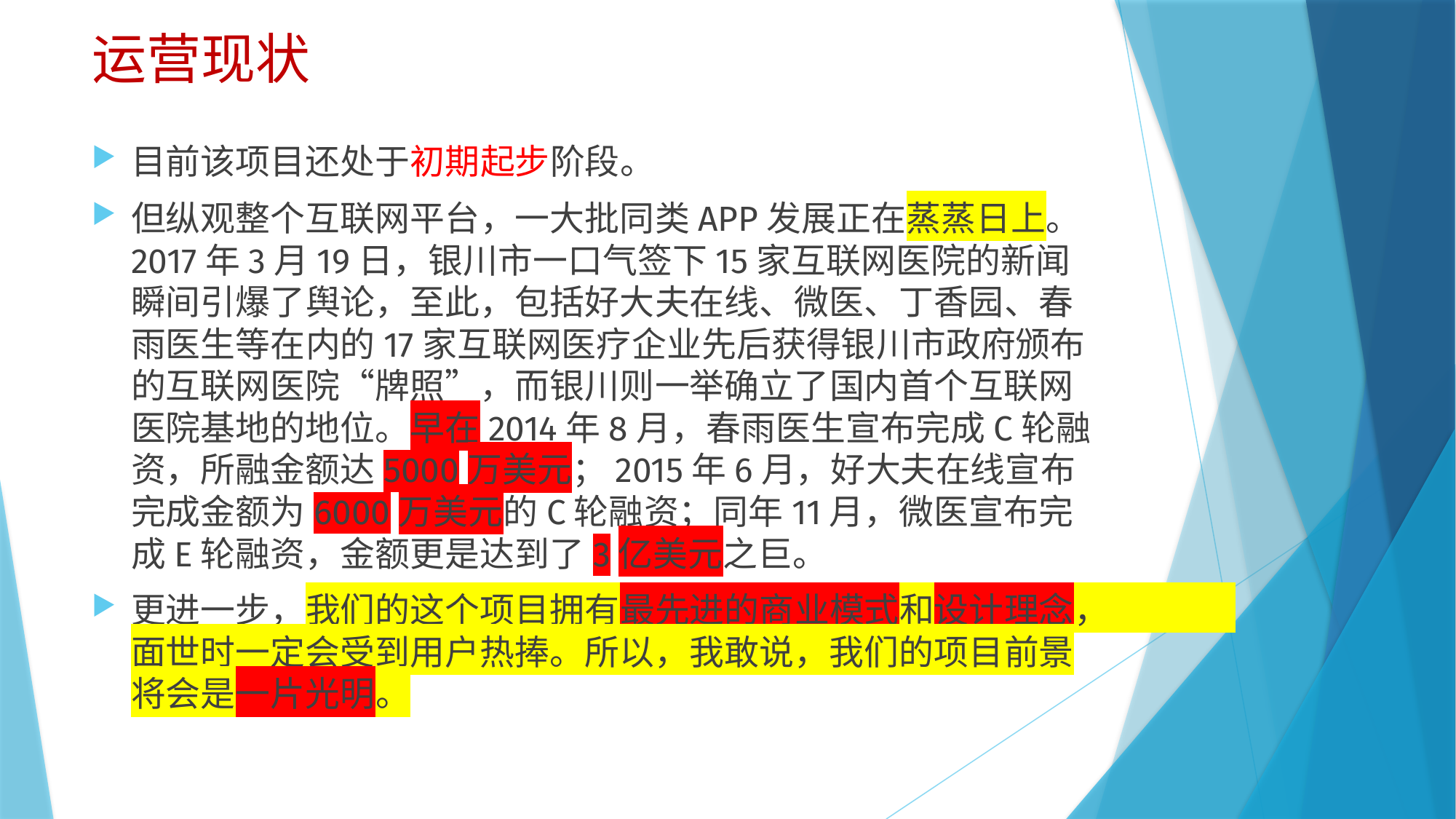

运营现状
目前该项目还处于初期起步阶段。
但纵观整个互联网平台，一大批同类APP发展正在蒸蒸日上。2017年3月19日，银川市一口气签下15家互联网医院的新闻瞬间引爆了舆论，至此，包括好大夫在线、微医、丁香园、春雨医生等在内的17家互联网医疗企业先后获得银川市政府颁布的互联网医院“牌照”，而银川则一举确立了国内首个互联网医院基地的地位。早在2014年8月，春雨医生宣布完成C轮融资，所融金额达5000万美元；2015年6月，好大夫在线宣布完成金额为6000万美元的C轮融资；同年11月，微医宣布完成E轮融资，金额更是达到了3亿美元之巨。
更进一步，我们的这个项目拥有最先进的商业模式和设计理念，面世时一定会受到用户热捧。所以，我敢说，我们的项目前景将会是一片光明。